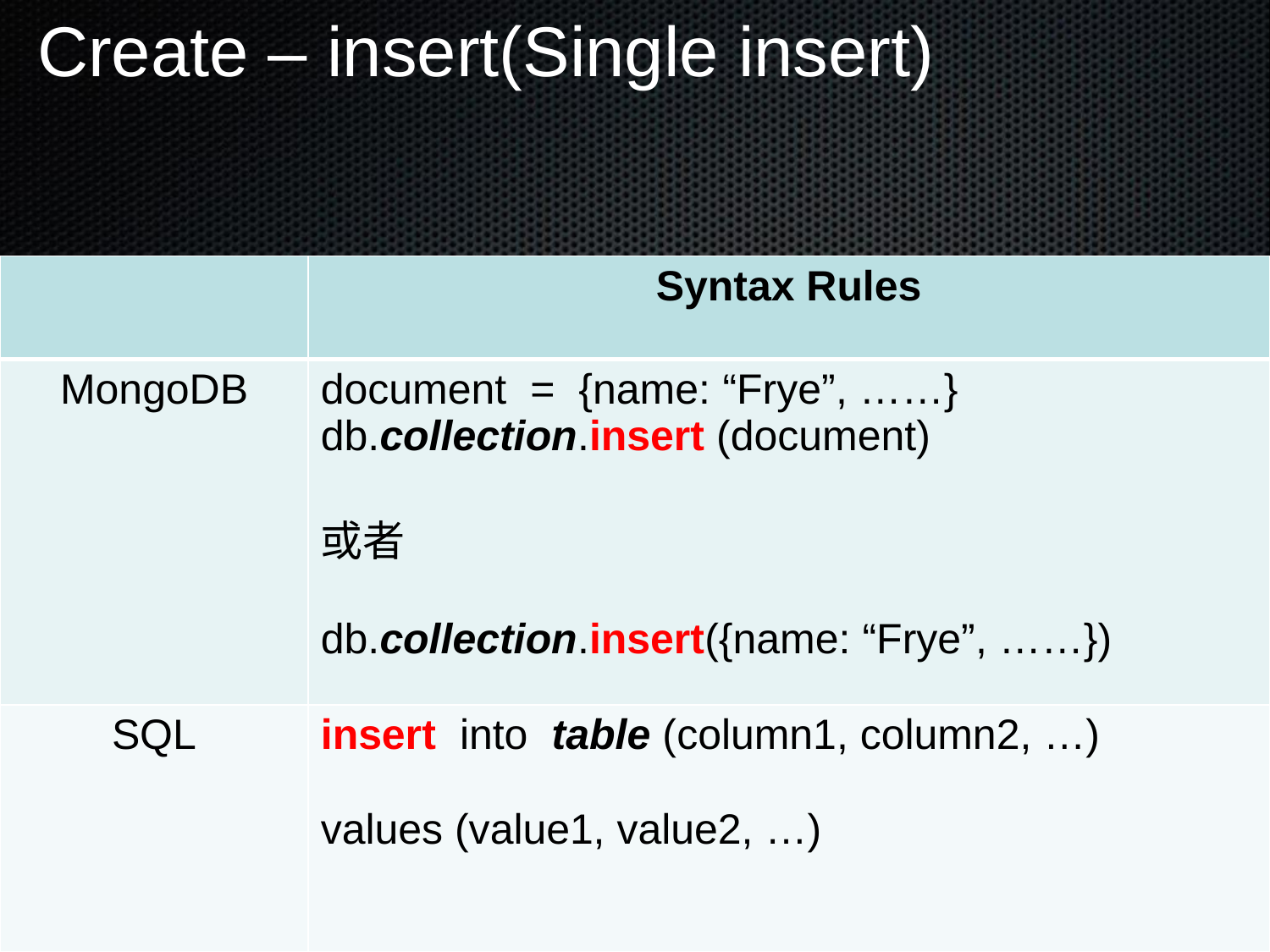

Create – insert(Single insert)
|  | Syntax Rules |
| --- | --- |
| MongoDB | document = {name: “Frye”, ……} db.collection.insert (document) 或者 db.collection.insert({name: “Frye”, ……}) |
| SQL | insert into table (column1, column2, …) values (value1, value2, …) |